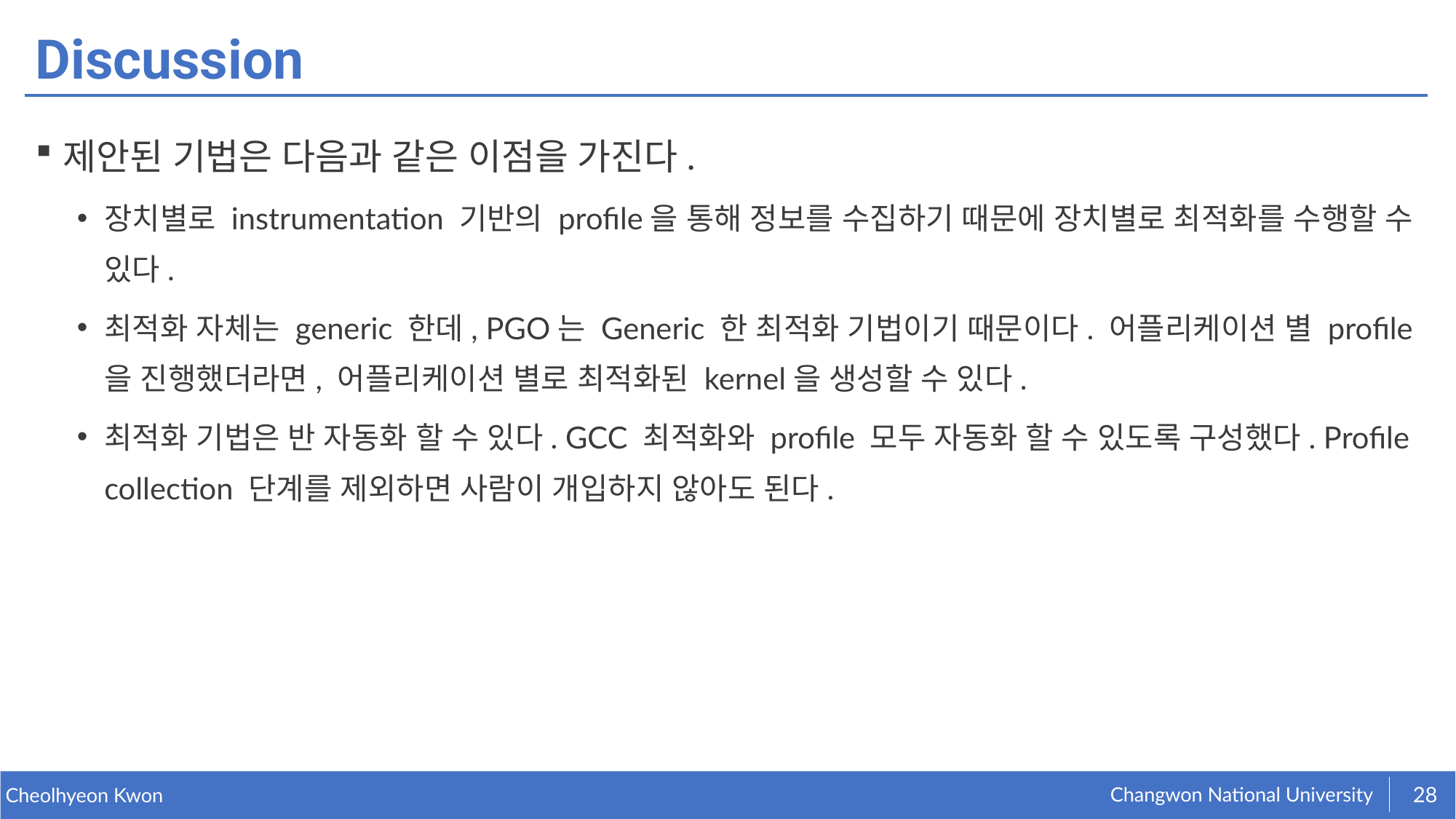

# Discussion
제안된 기법은 다음과 같은 이점을 가진다.
장치별로 instrumentation 기반의 profile을 통해 정보를 수집하기 때문에 장치별로 최적화를 수행할 수 있다.
최적화 자체는 generic 한데, PGO는 Generic 한 최적화 기법이기 때문이다. 어플리케이션 별 profile을 진행했더라면, 어플리케이션 별로 최적화된 kernel을 생성할 수 있다.
최적화 기법은 반 자동화 할 수 있다. GCC 최적화와 profile 모두 자동화 할 수 있도록 구성했다. Profile collection 단계를 제외하면 사람이 개입하지 않아도 된다.
28